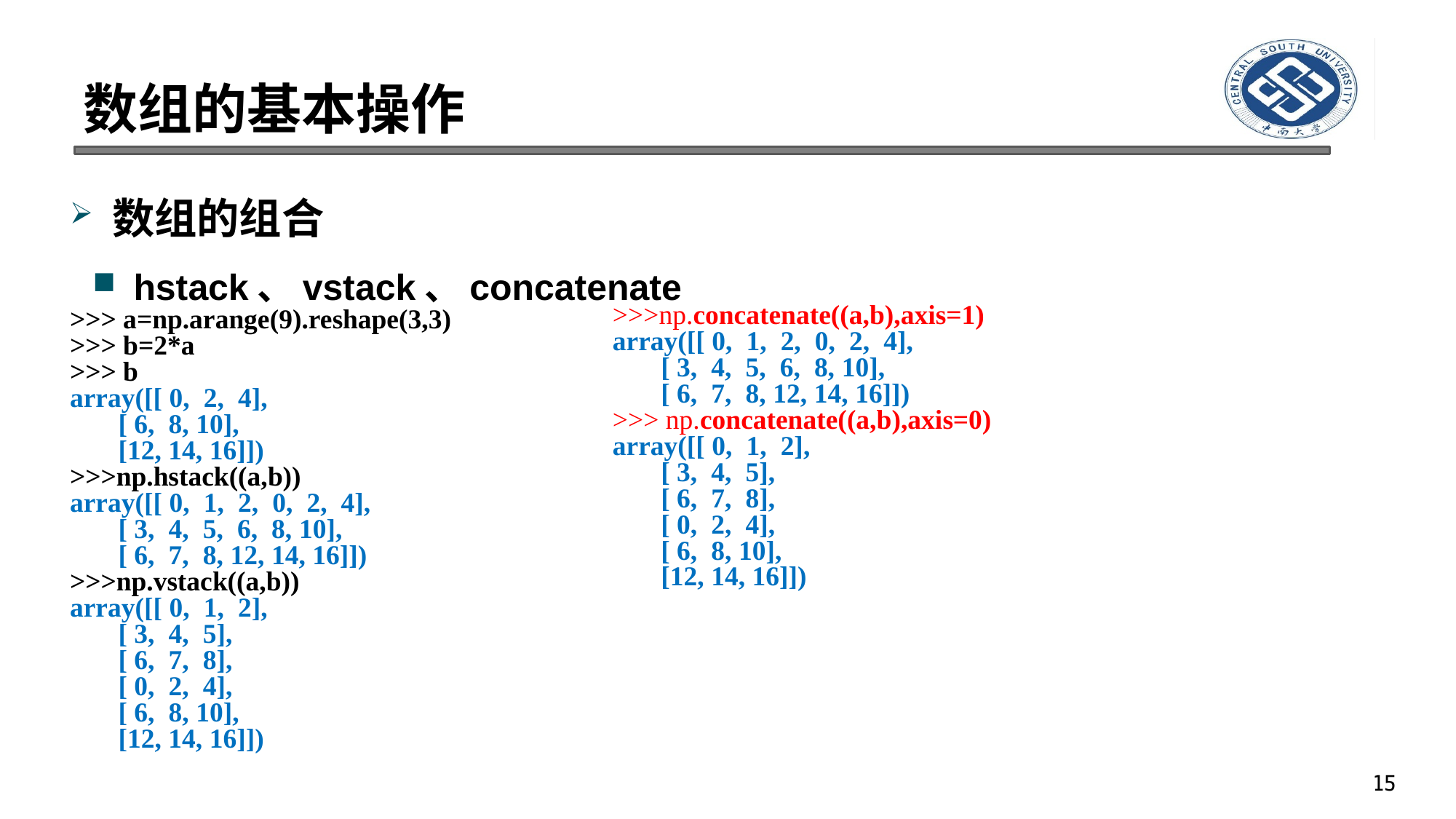

# 数组的基本操作
数组的组合
hstack、vstack、concatenate
>>> a=np.arange(9).reshape(3,3)
>>> b=2*a
>>> b
array([[ 0,  2,  4],
       [ 6,  8, 10],
       [12, 14, 16]])
>>>np.hstack((a,b))
array([[ 0,  1,  2,  0,  2,  4],
       [ 3,  4,  5,  6,  8, 10],
       [ 6,  7,  8, 12, 14, 16]])
>>>np.vstack((a,b))
array([[ 0,  1,  2],
       [ 3,  4,  5],
       [ 6,  7,  8],
       [ 0,  2,  4],
       [ 6,  8, 10],
       [12, 14, 16]])

>>>np.concatenate((a,b),axis=1)
array([[ 0,  1,  2,  0,  2,  4],
       [ 3,  4,  5,  6,  8, 10],
       [ 6,  7,  8, 12, 14, 16]])
>>> np.concatenate((a,b),axis=0)
array([[ 0,  1,  2],
       [ 3,  4,  5],
       [ 6,  7,  8],
       [ 0,  2,  4],
       [ 6,  8, 10],
       [12, 14, 16]])

15